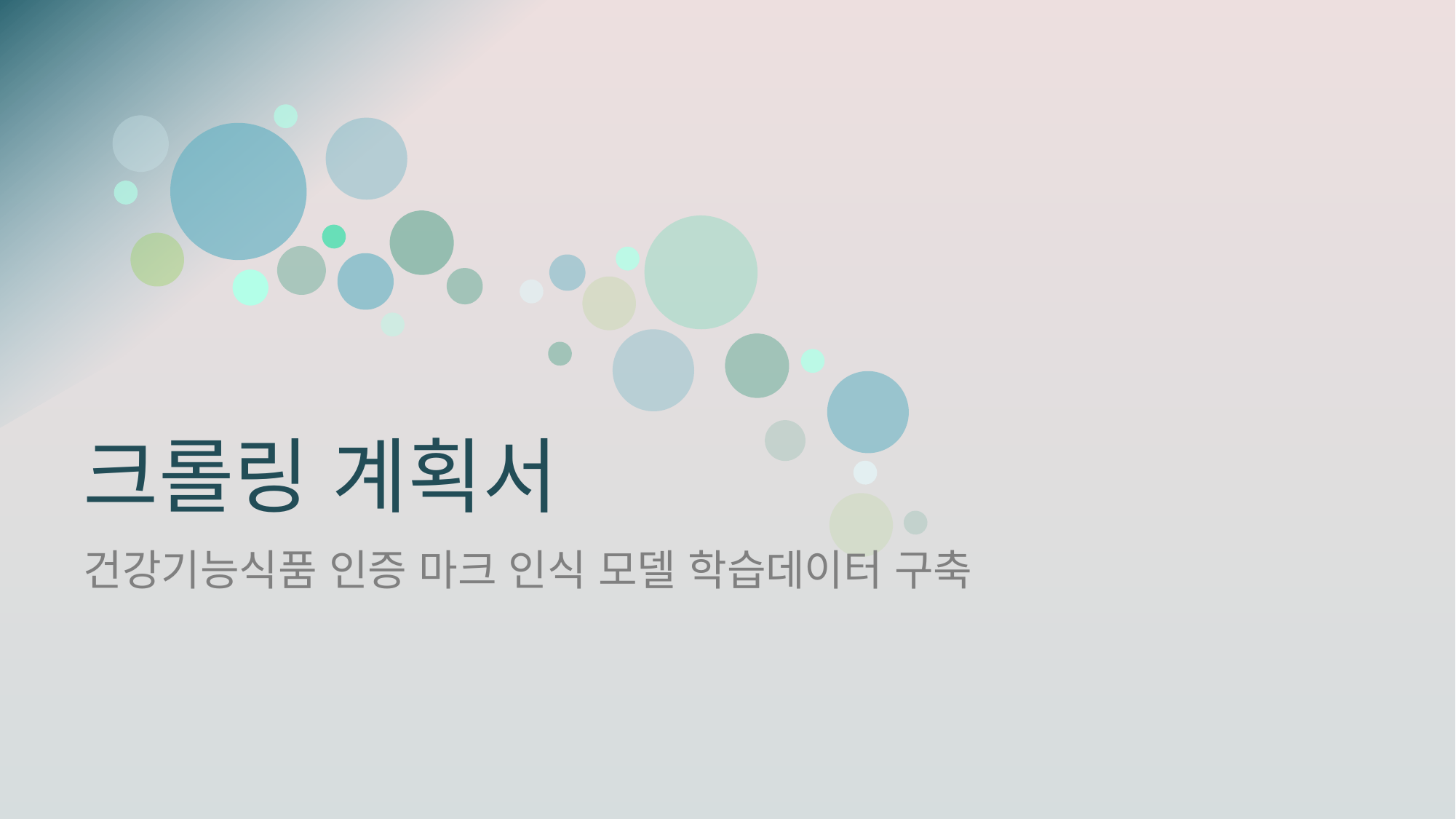

# 크롤링 계획서
건강기능식품 인증 마크 인식 모델 학습데이터 구축